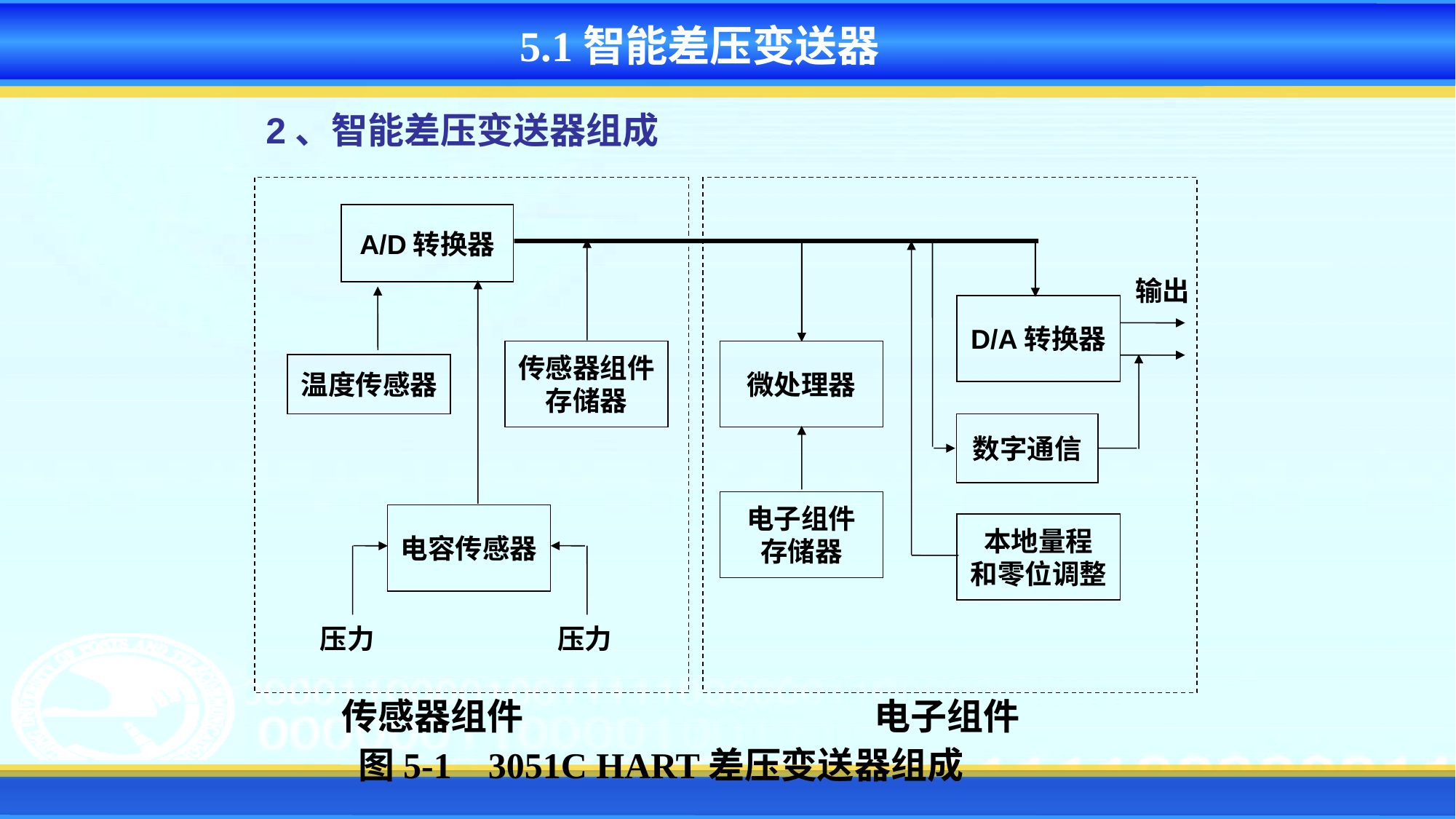

5.1智能差压变送器
2、智能差压变送器组成

A/D转换器

输出

D/A转换器

传感器组件
存储器
微处理器

温度传感器

数字通信

电子组件
存储器
电容传感器
本地量程
和零位调整

压力
压力
传感器组件
电子组件
图5-1    3051C HART差压变送器组成